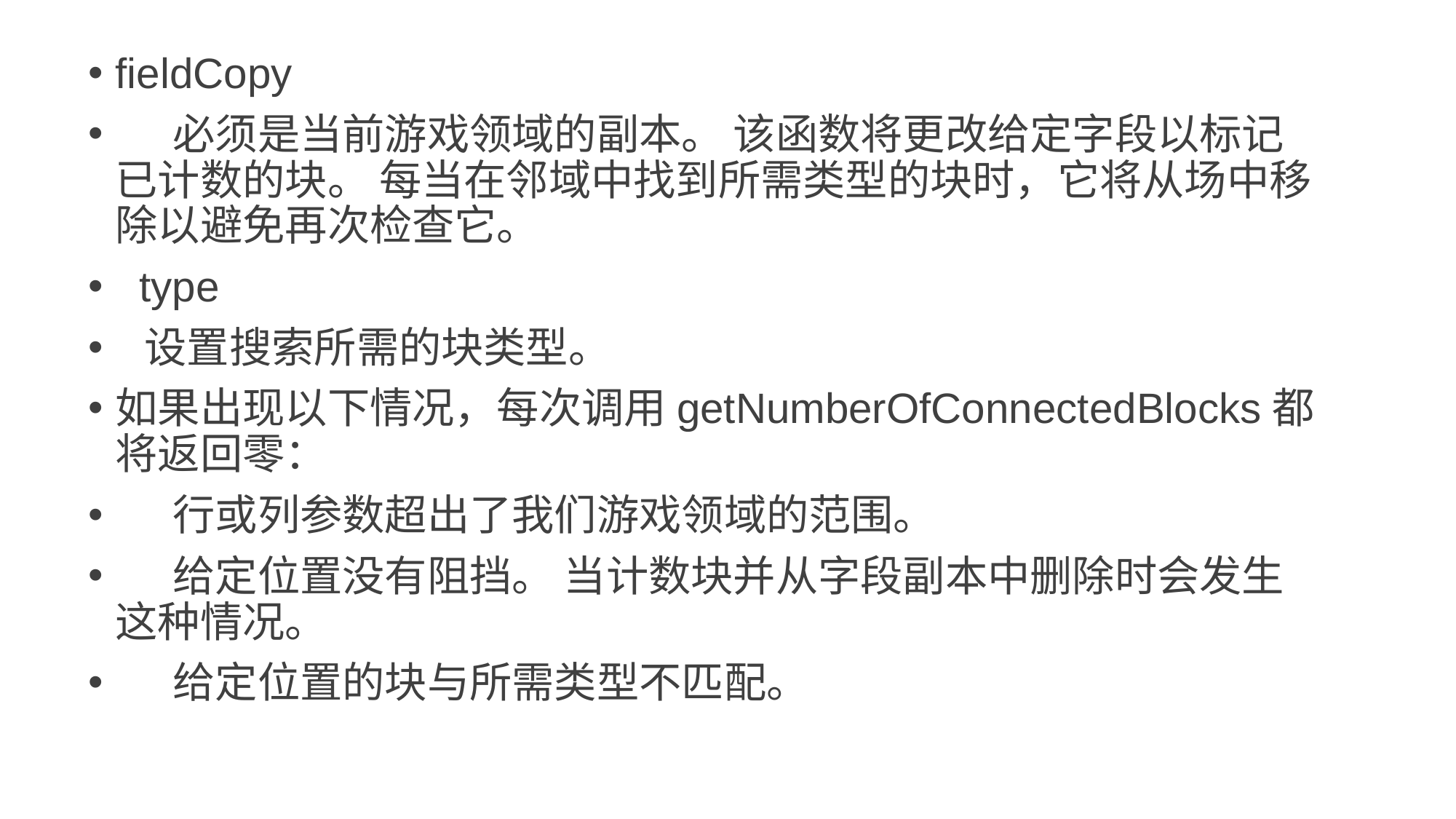

#
fieldCopy
     必须是当前游戏领域的副本。 该函数将更改给定字段以标记已计数的块。 每当在邻域中找到所需类型的块时，它将从场中移除以避免再次检查它。
  type
  设置搜索所需的块类型。
如果出现以下情况，每次调用getNumberOfConnectedBlocks都将返回零：
     行或列参数超出了我们游戏领域的范围。
     给定位置没有阻挡。 当计数块并从字段副本中删除时会发生这种情况。
     给定位置的块与所需类型不匹配。